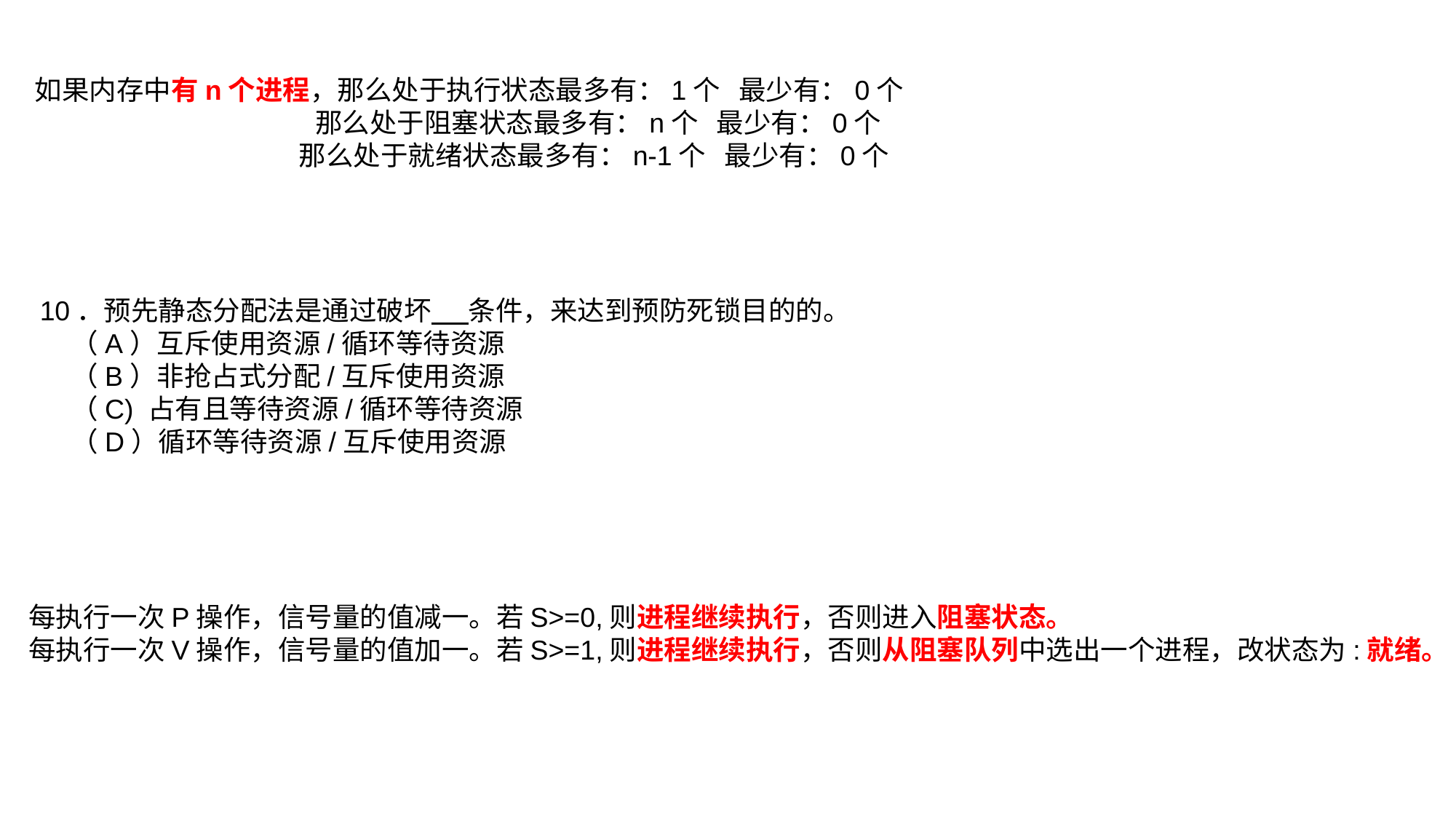

如果内存中有n个进程，那么处于执行状态最多有：1个   最少有：0个
		         那么处于阻塞状态最多有：n个   最少有：0个
	                        那么处于就绪状态最多有：n-1个   最少有：0个
10．预先静态分配法是通过破坏      条件，来达到预防死锁目的的。
    （A）互斥使用资源/循环等待资源
    （B）非抢占式分配/互斥使用资源
    （C) 占有且等待资源/循环等待资源
    （D）循环等待资源/互斥使用资源

每执行一次P操作，信号量的值减一。若S>=0,则进程继续执行，否则进入阻塞状态。
每执行一次V操作，信号量的值加一。若S>=1,则进程继续执行，否则从阻塞队列中选出一个进程，改状态为:就绪。